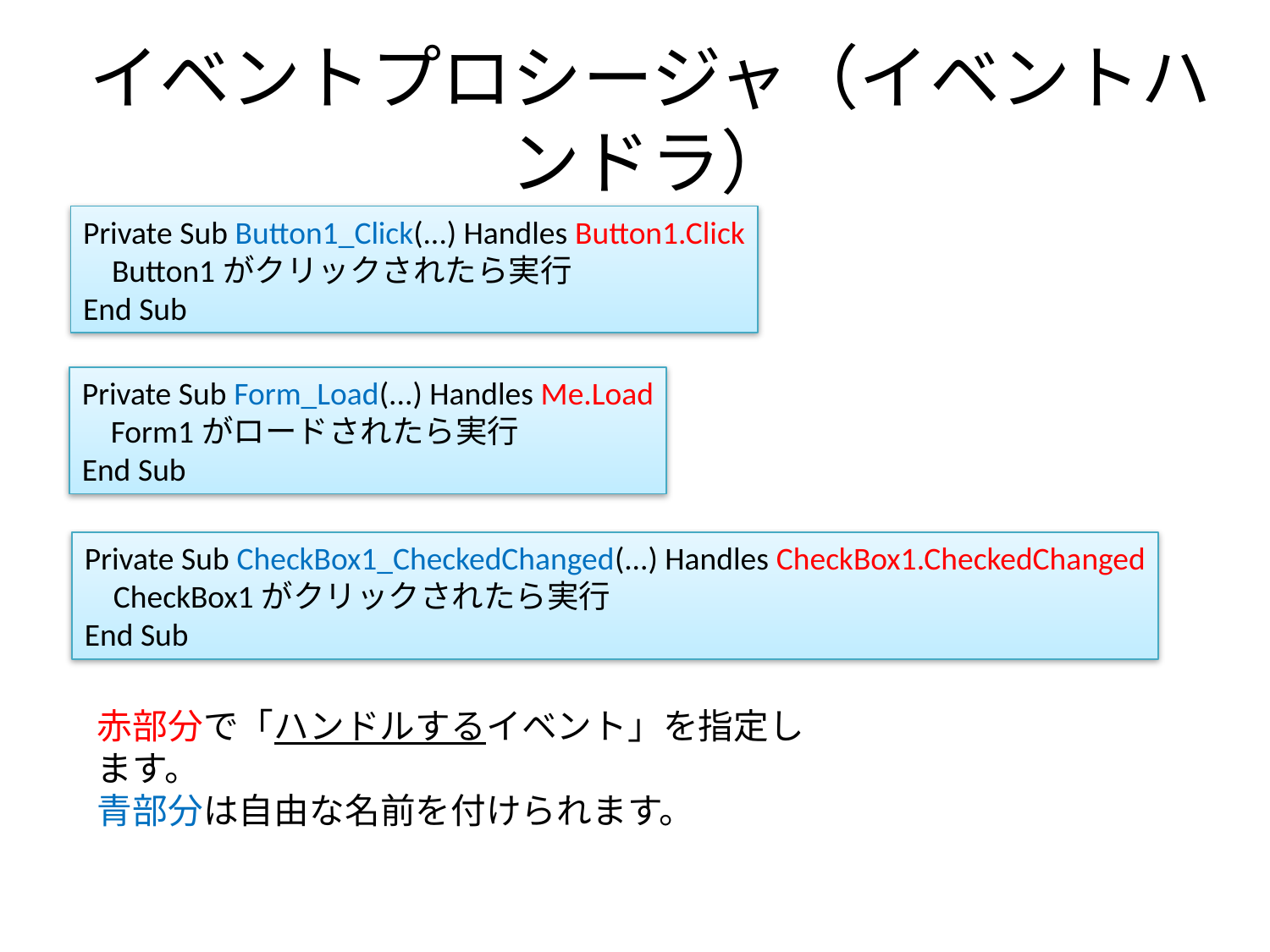

# イベントプロシージャ（イベントハンドラ）
Private Sub Button1_Click(...) Handles Button1.Click
    Button1がクリックされたら実行
End Sub
Private Sub Form_Load(...) Handles Me.Load
    Form1がロードされたら実行
End Sub
Private Sub CheckBox1_CheckedChanged(...) Handles CheckBox1.CheckedChanged
    CheckBox1がクリックされたら実行
End Sub
赤部分で「ハンドルするイベント」を指定します。
青部分は自由な名前を付けられます。